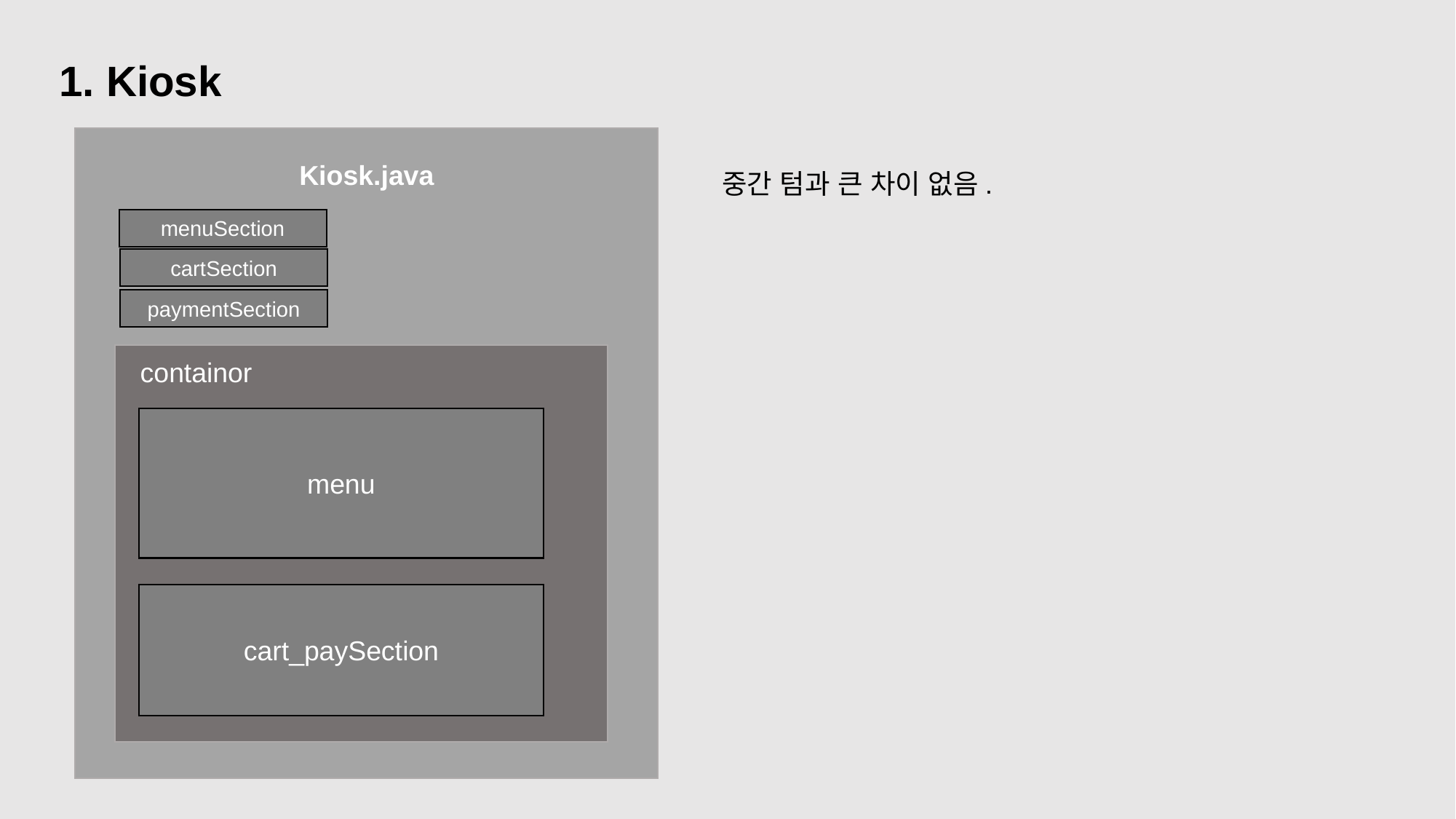

1. Kiosk
Kiosk.java

중간 텀과 큰 차이 없음.
menuSection
cartSection
paymentSection

containor
menu
cart_paySection